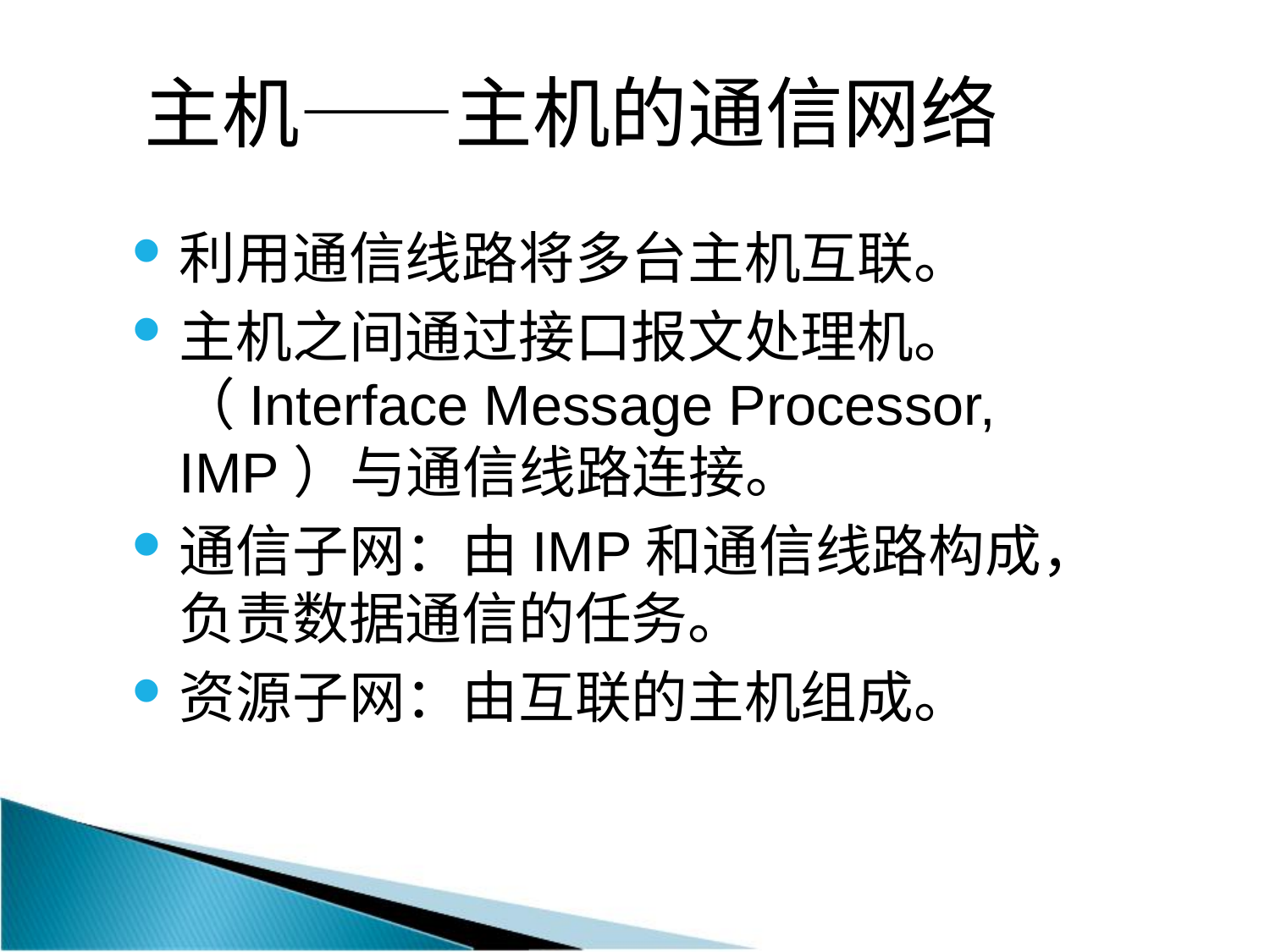

主机——主机的通信网络
利用通信线路将多台主机互联。
主机之间通过接口报文处理机。（Interface Message Processor, IMP）与通信线路连接。
通信子网：由IMP和通信线路构成，负责数据通信的任务。
资源子网：由互联的主机组成。